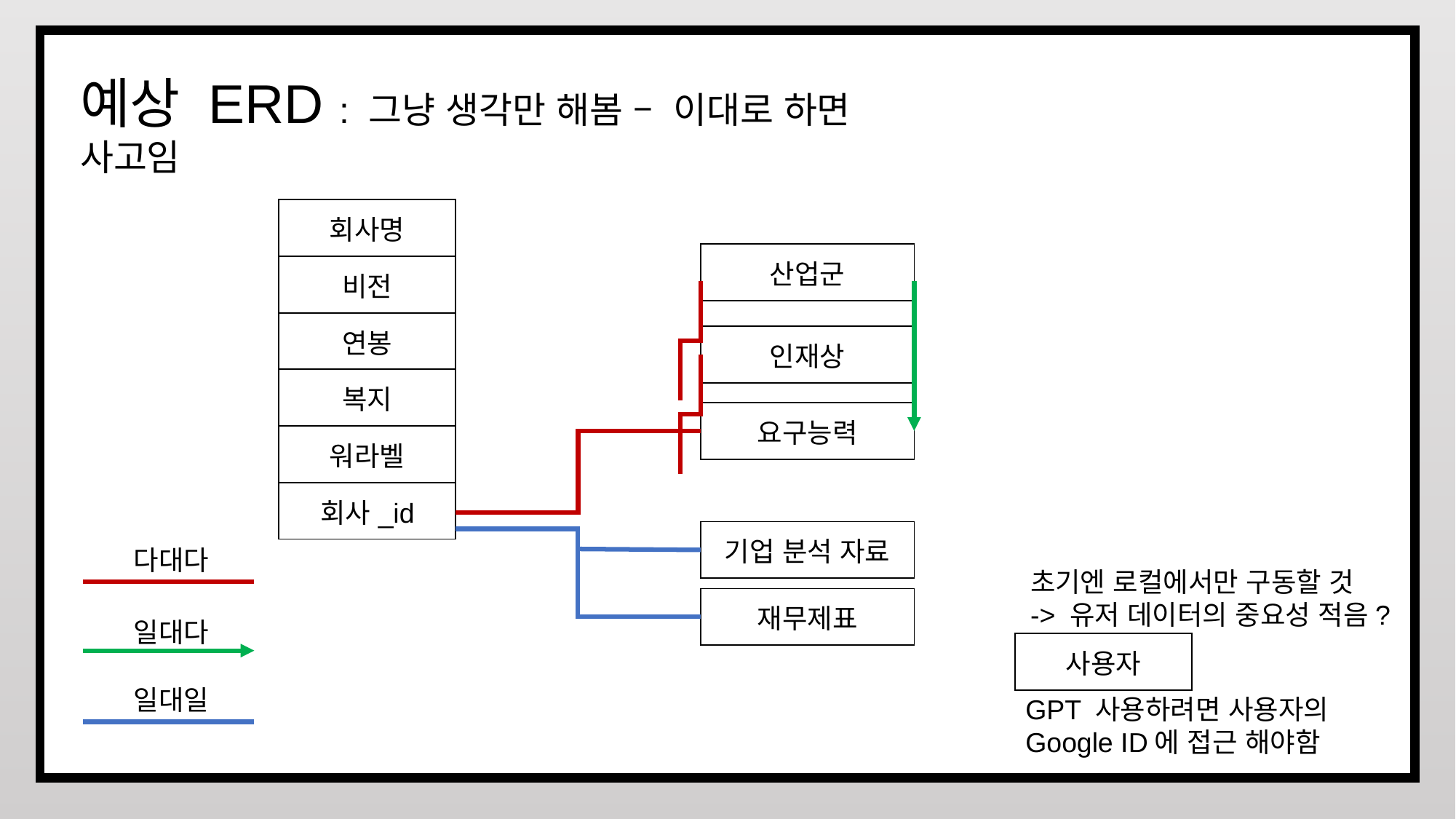

예상 ERD : 그냥 생각만 해봄 –  이대로 하면 사고임
| 회사명 |
| --- |
| 비전 |
| 연봉 |
| 복지 |
| 워라벨 |
| 회사\_id |
| 산업군 |
| --- |
| 인재상 |
| --- |
| 요구능력 |
| --- |
| 기업 분석 자료 |
| --- |
다대다
초기엔 로컬에서만 구동할 것
-> 유저 데이터의 중요성 적음?
| 재무제표 |
| --- |
일대다
| 사용자 |
| --- |
일대일
GPT 사용하려면 사용자의
Google ID에 접근 해야함